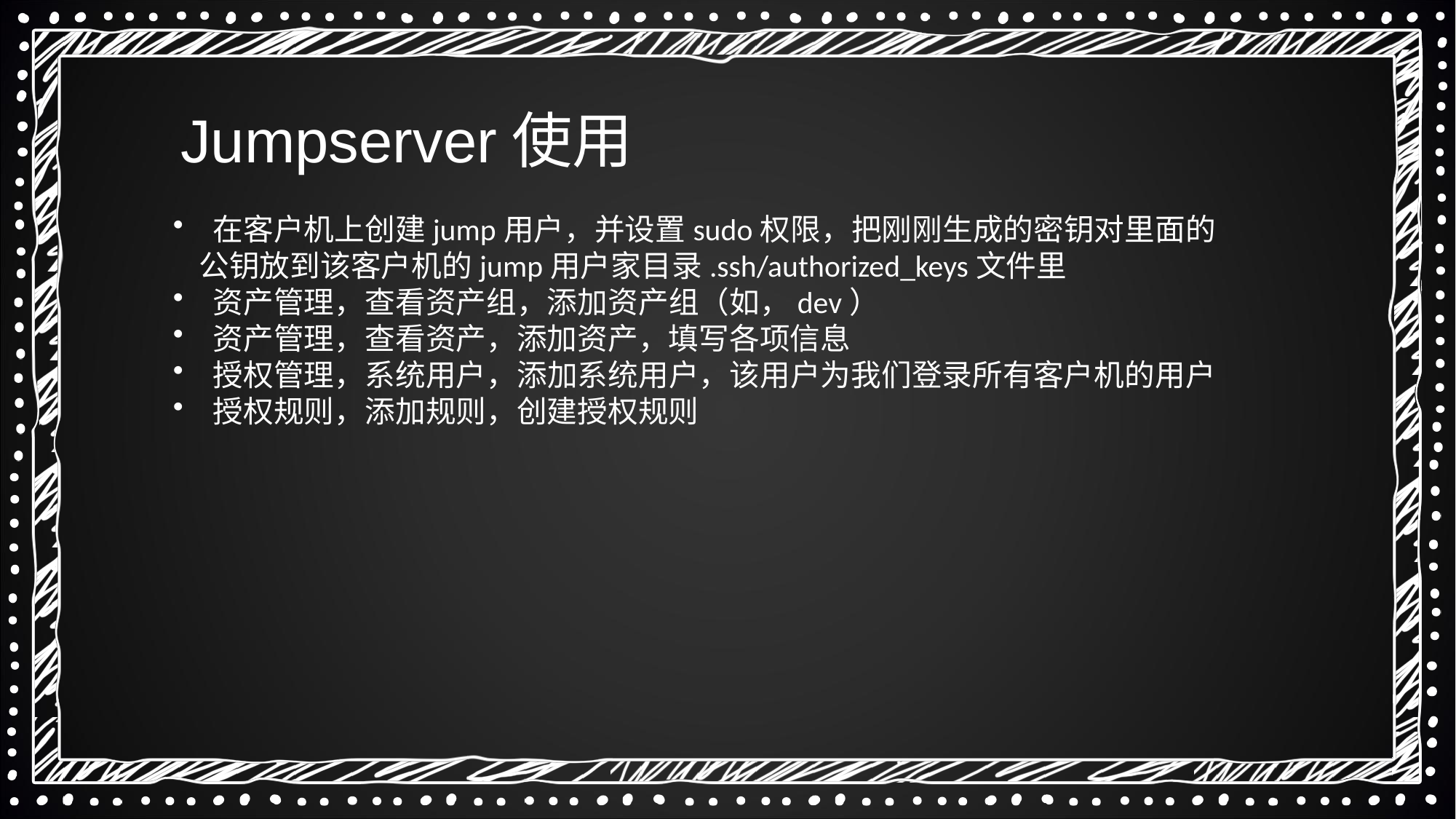

Jumpserver使用
 在客户机上创建jump用户，并设置sudo权限，把刚刚生成的密钥对里面的公钥放到该客户机的jump用户家目录.ssh/authorized_keys文件里
 资产管理，查看资产组，添加资产组（如，dev）
 资产管理，查看资产，添加资产，填写各项信息
 授权管理，系统用户，添加系统用户，该用户为我们登录所有客户机的用户
 授权规则，添加规则，创建授权规则